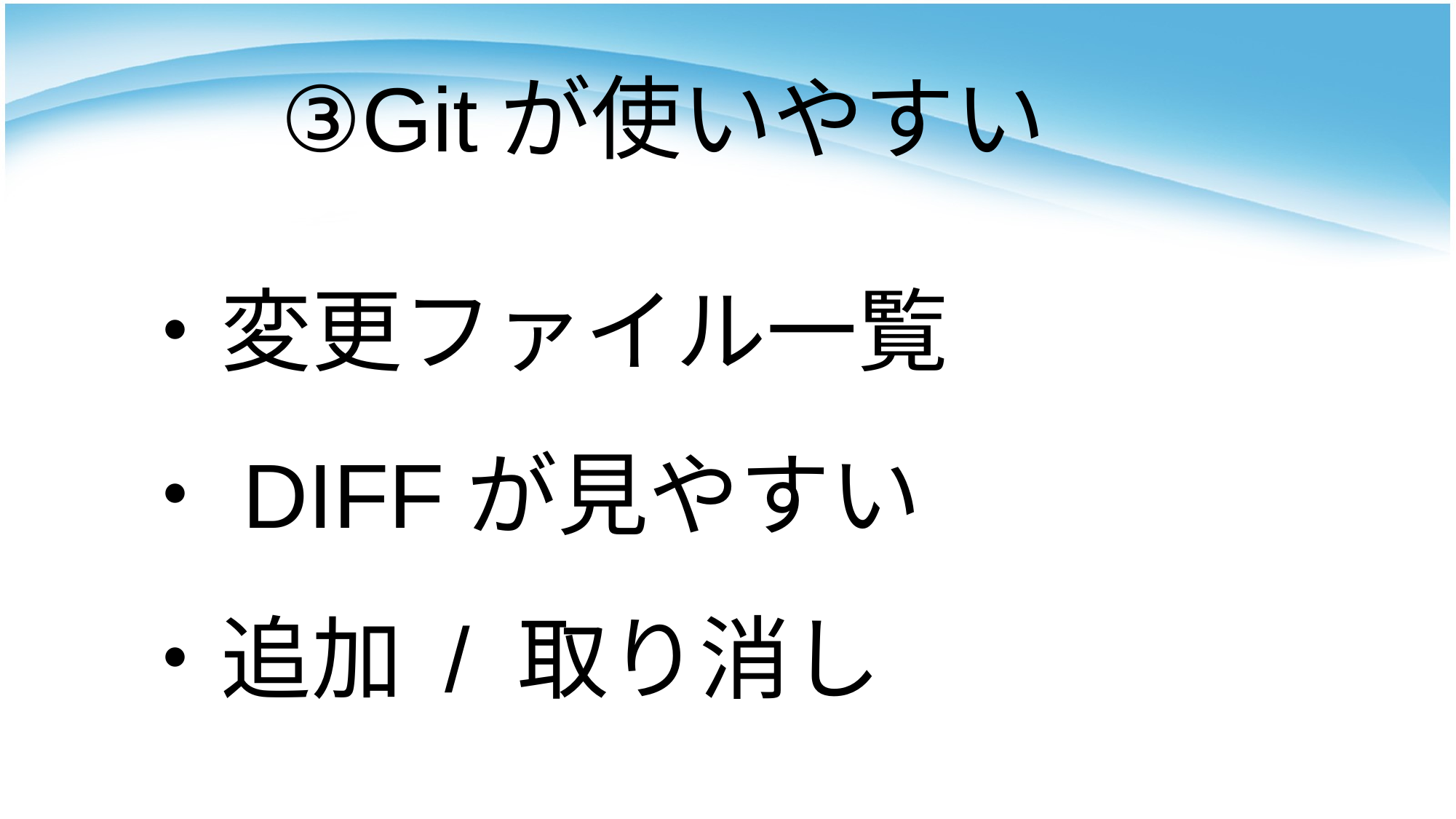

③Gitが使いやすい
# ・変更ファイル一覧 ・DIFFが見やすい ・追加 / 取り消し